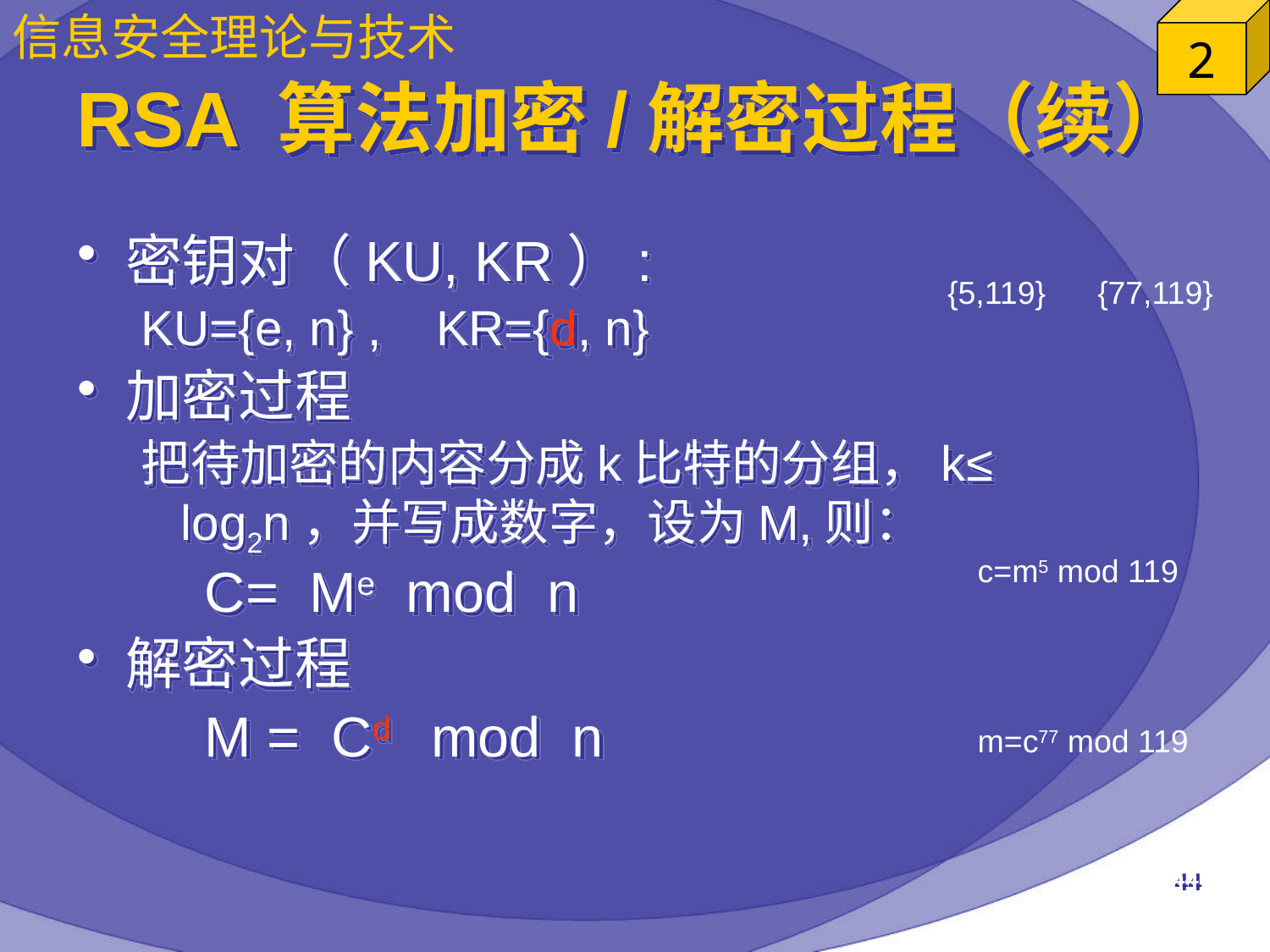

# RSA 算法加密/解密过程（续）
密钥对（KU, KR）:
KU={e, n} ,    KR={d, n}
加密过程
把待加密的内容分成k比特的分组，k≤ log2n，并写成数字，设为M,则：
C=  Me  mod  n
解密过程
M =  Cd   mod  n

{5,119}
{77,119}
c=m5 mod 119
m=c77 mod 119
44